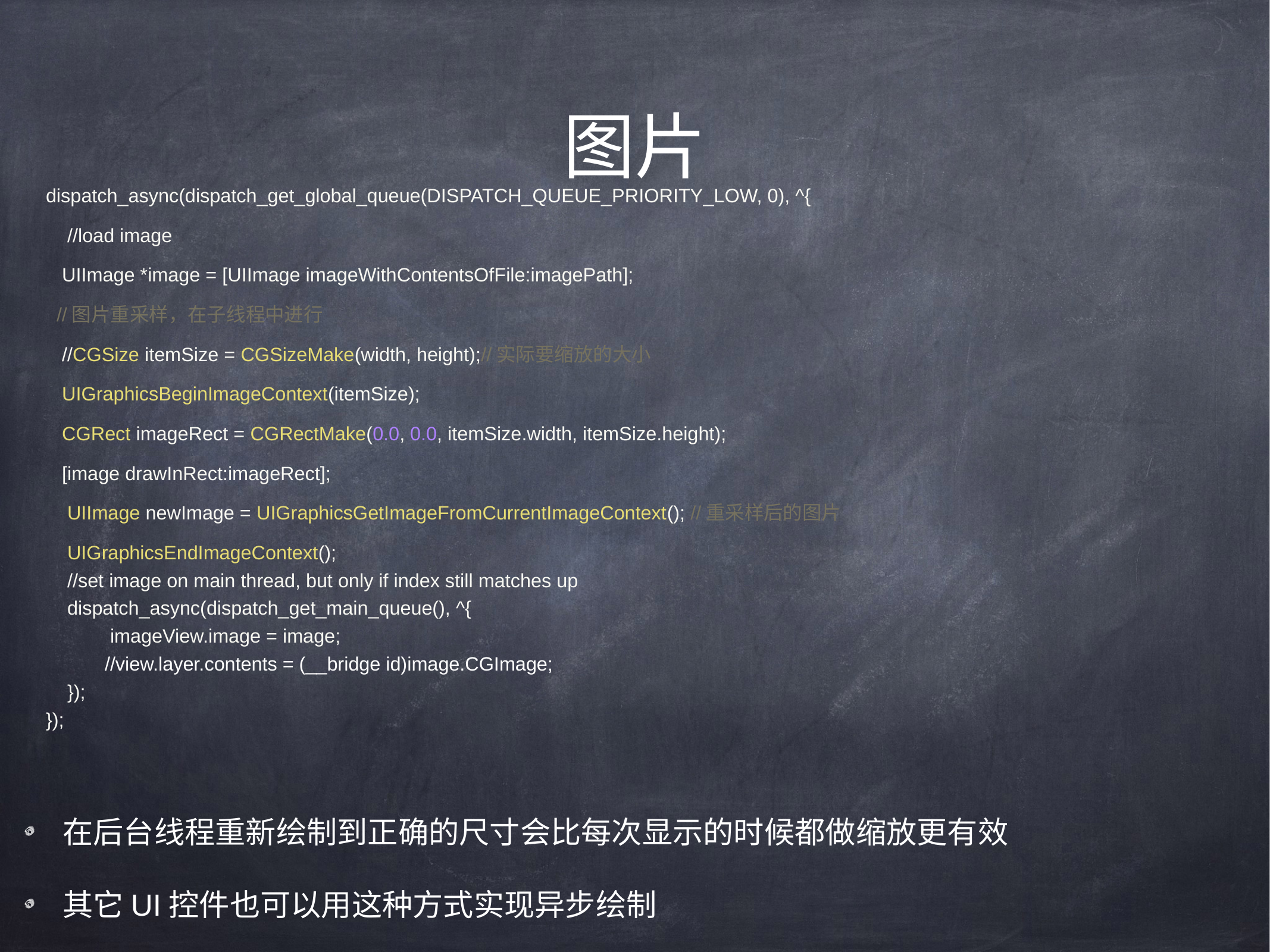

图片
    dispatch_async(dispatch_get_global_queue(DISPATCH_QUEUE_PRIORITY_LOW, 0), ^{
        //load image
       UIImage *image = [UIImage imageWithContentsOfFile:imagePath];
      //图片重采样，在子线程中进行
       //CGSize itemSize = CGSizeMake(width, height);//实际要缩放的大小
       UIGraphicsBeginImageContext(itemSize);
       CGRect imageRect = CGRectMake(0.0, 0.0, itemSize.width, itemSize.height);
       [image drawInRect:imageRect];
        UIImage newImage = UIGraphicsGetImageFromCurrentImageContext(); //重采样后的图片
        UIGraphicsEndImageContext();
        //set image on main thread, but only if index still matches up
        dispatch_async(dispatch_get_main_queue(), ^{
                imageView.image = image;
               //view.layer.contents = (__bridge id)image.CGImage;
        });
    });

在后台线程重新绘制到正确的尺寸会比每次显示的时候都做缩放更有效
其它UI控件也可以用这种方式实现异步绘制